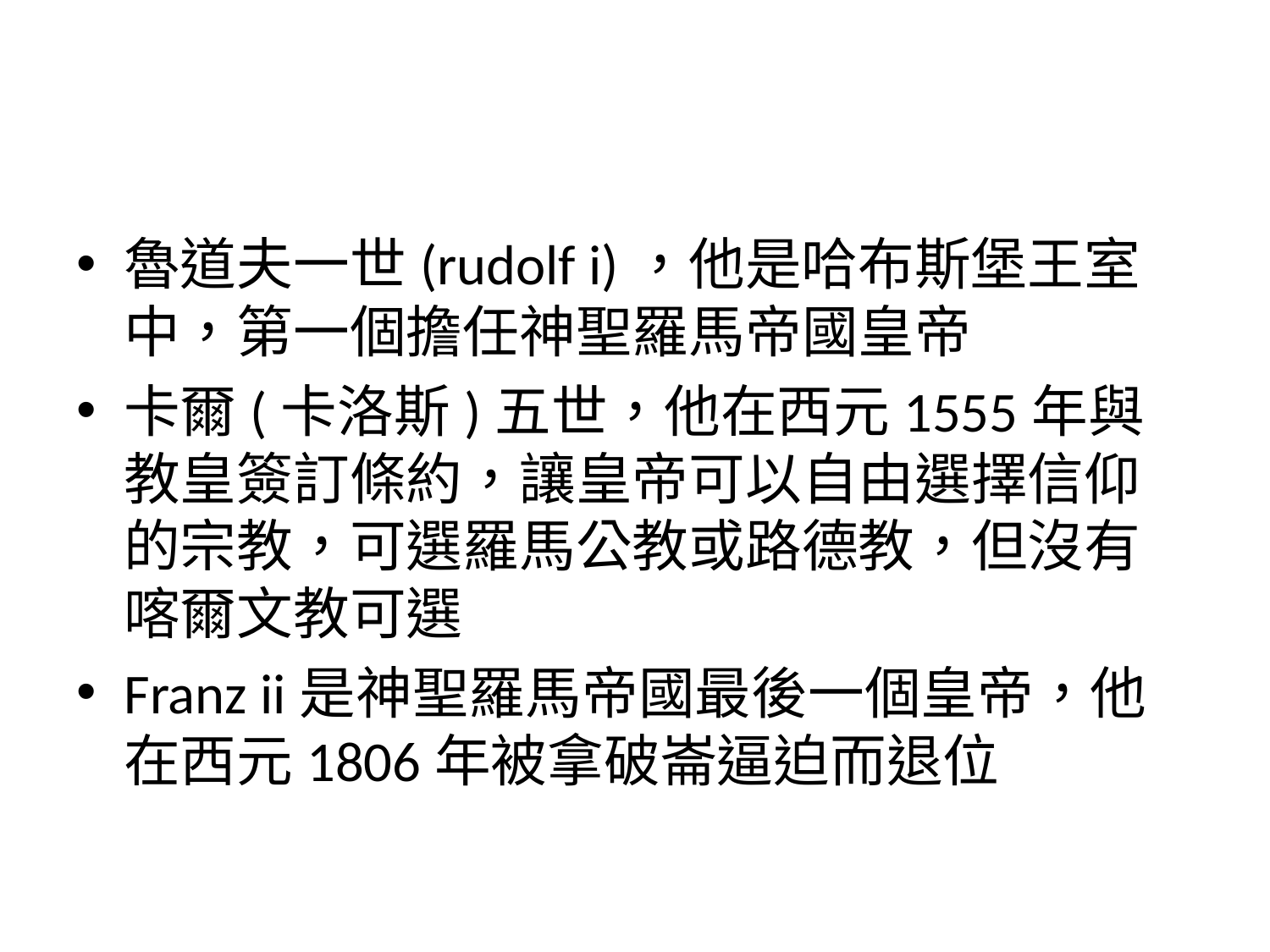

#
魯道夫一世(rudolf i)，他是哈布斯堡王室中，第一個擔任神聖羅馬帝國皇帝
卡爾(卡洛斯)五世，他在西元1555年與教皇簽訂條約，讓皇帝可以自由選擇信仰的宗教，可選羅馬公教或路德教，但沒有喀爾文教可選
Franz ii是神聖羅馬帝國最後一個皇帝，他在西元1806年被拿破崙逼迫而退位